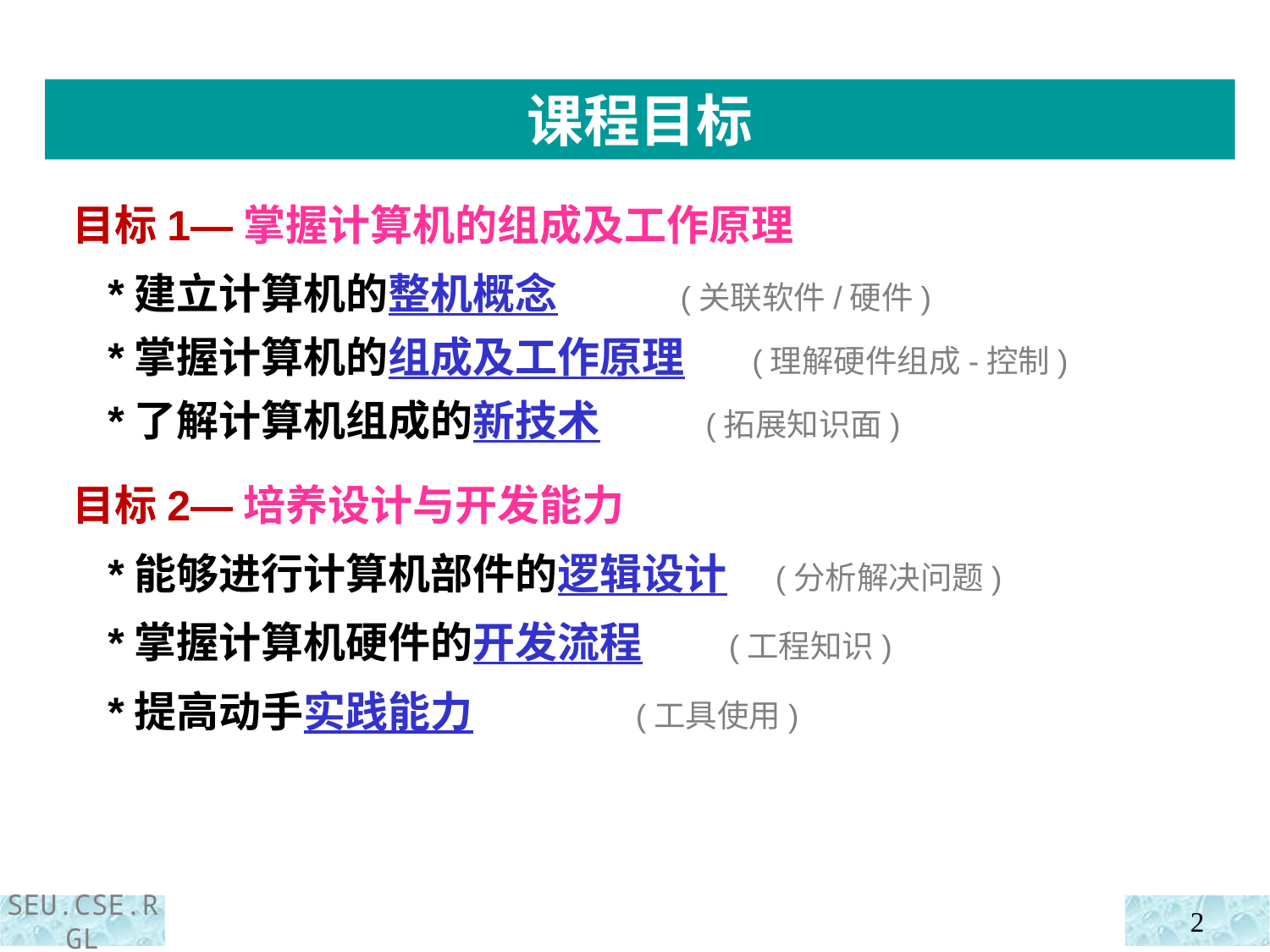

课程目标
目标1—掌握计算机的组成及工作原理
   *建立计算机的整机概念                (关联软件/硬件)
   *掌握计算机的组成及工作原理      (理解硬件组成-控制)
   *了解计算机组成的新技术          (拓展知识面)
目标2—培养设计与开发能力
   *能够进行计算机部件的逻辑设计    (分析解决问题)
   *掌握计算机硬件的开发流程        (工程知识)
   *提高动手实践能力                (工具使用)
2